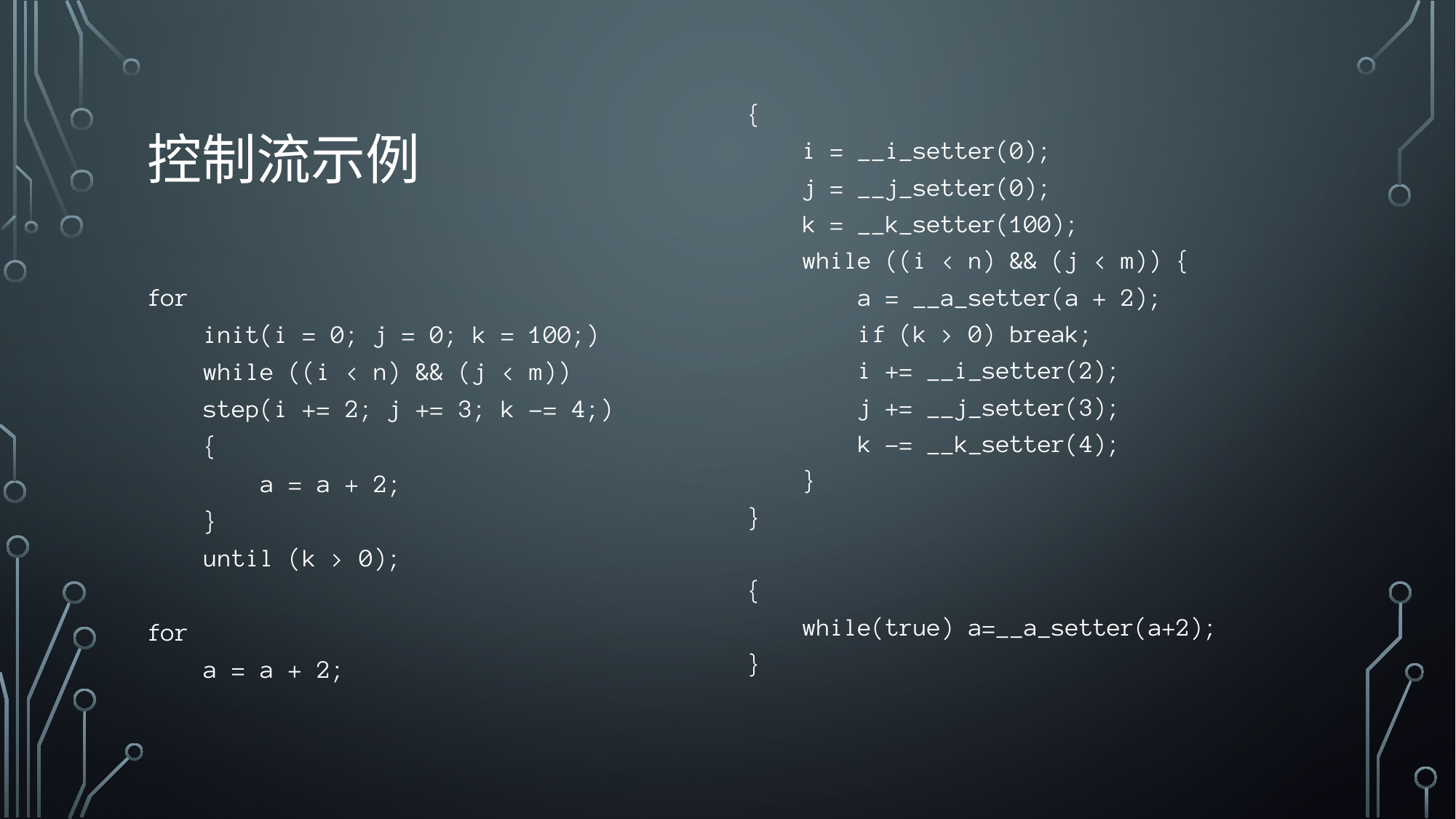

# 控制流示例
{
    i = __i_setter(0);
    j = __j_setter(0);
    k = __k_setter(100);
    while ((i < n) && (j < m)) {
        a = __a_setter(a + 2);
        if (k > 0) break;
        i += __i_setter(2);
        j += __j_setter(3);
        k -= __k_setter(4);
    }
}

{
    while(true) a=__a_setter(a+2);
}
for
    init(i = 0; j = 0; k = 100;)
    while ((i < n) && (j < m))
    step(i += 2; j += 3; k -= 4;)
    {
        a = a + 2;
    }
    until (k > 0);

for
    a = a + 2;